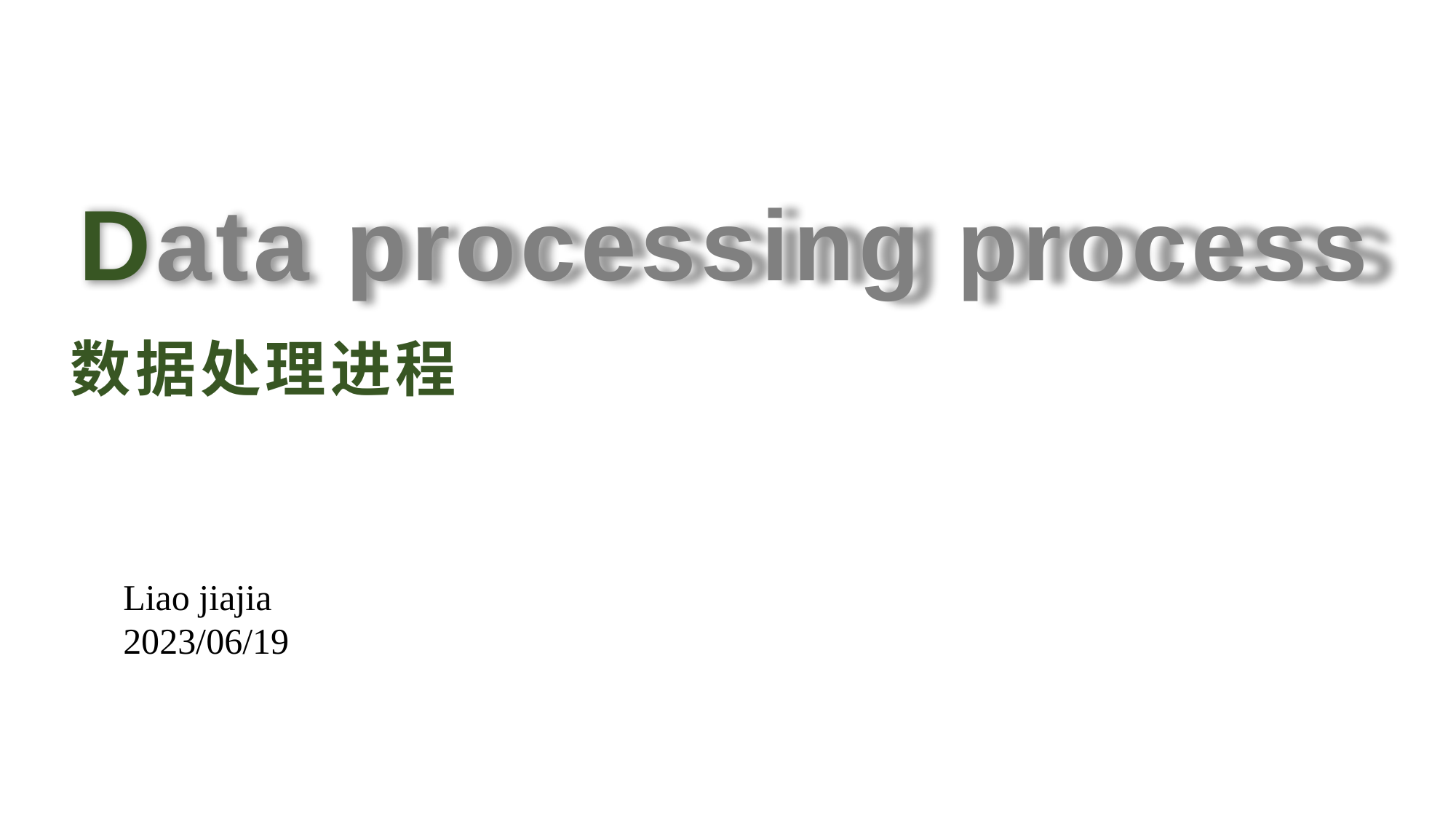

Data processing process
数据处理进程
Liao jiajia
2023/06/19